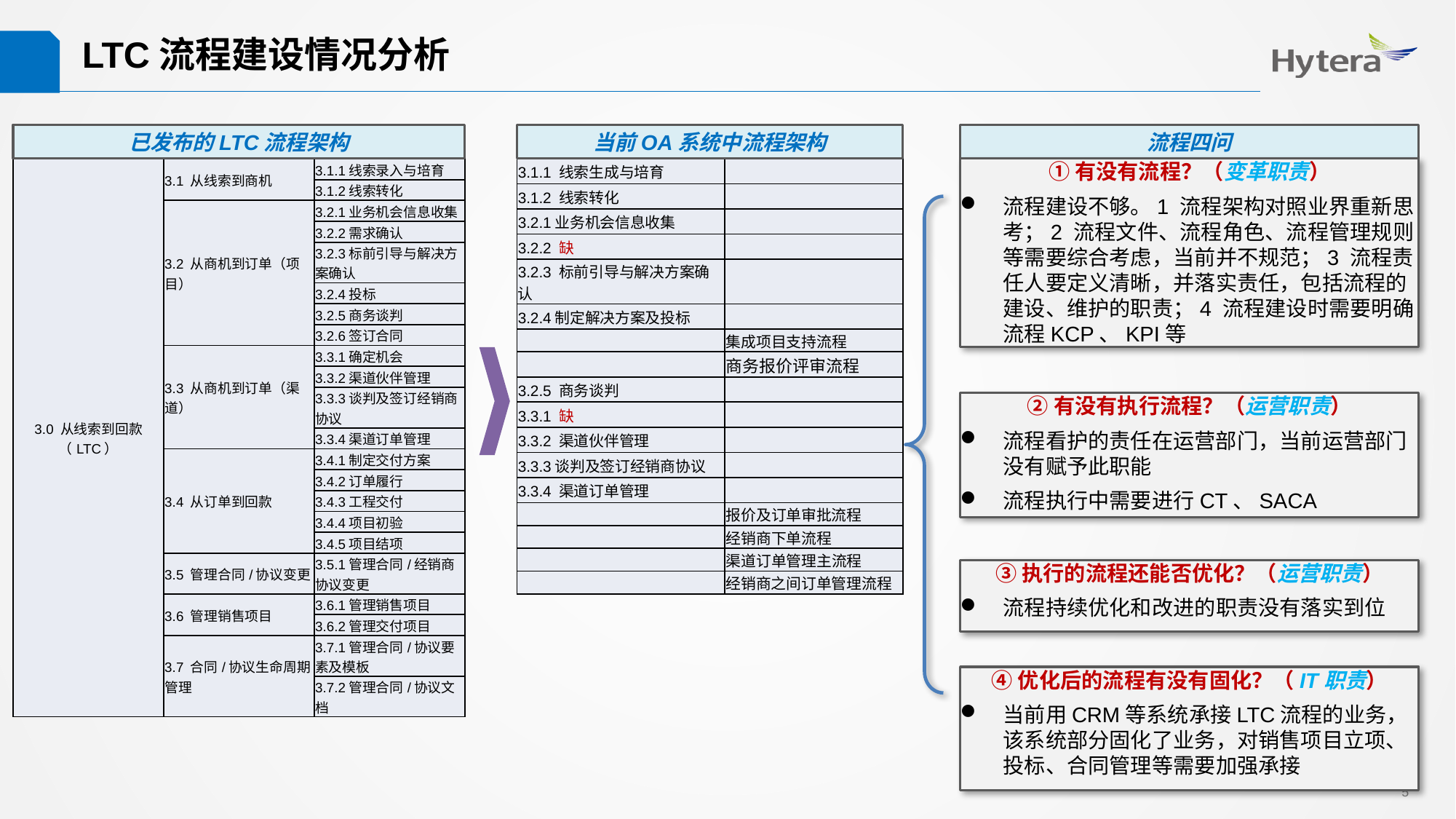

LTC流程建设情况分析
已发布的LTC流程架构
当前OA系统中流程架构
流程四问
①有没有流程？（变革职责）
流程建设不够。1 流程架构对照业界重新思考；2 流程文件、流程角色、流程管理规则等需要综合考虑，当前并不规范；3 流程责任人要定义清晰，并落实责任，包括流程的建设、维护的职责；4 流程建设时需要明确流程KCP、KPI等
| 3.0 从线索到回款 （LTC） | 3.1 从线索到商机 | 3.1.1线索录入与培育 |
| --- | --- | --- |
|  |  | 3.1.2线索转化 |
|  | 3.2 从商机到订单（项目） | 3.2.1业务机会信息收集 |
|  |  | 3.2.2需求确认 |
|  |  | 3.2.3标前引导与解决方案确认 |
|  |  | 3.2.4投标 |
|  |  | 3.2.5商务谈判 |
|  |  | 3.2.6签订合同 |
|  | 3.3 从商机到订单（渠道） | 3.3.1确定机会 |
|  |  | 3.3.2渠道伙伴管理 |
|  |  | 3.3.3谈判及签订经销商协议 |
|  |  | 3.3.4渠道订单管理 |
|  | 3.4 从订单到回款 | 3.4.1制定交付方案 |
|  |  | 3.4.2订单履行 |
|  |  | 3.4.3工程交付 |
|  |  | 3.4.4项目初验 |
|  |  | 3.4.5项目结项 |
|  | 3.5 管理合同/协议变更 | 3.5.1管理合同/经销商协议变更 |
|  | 3.6 管理销售项目 | 3.6.1管理销售项目 |
|  |  | 3.6.2管理交付项目 |
|  | 3.7 合同/协议生命周期管理 | 3.7.1管理合同/协议要素及模板 |
|  |  | 3.7.2管理合同/协议文档 |
| 3.1.1 线索生成与培育 |  |
| --- | --- |
| 3.1.2 线索转化 |  |
| 3.2.1业务机会信息收集 |  |
| 3.2.2 缺 |  |
| 3.2.3 标前引导与解决方案确认 |  |
| 3.2.4制定解决方案及投标 |  |
|  | 集成项目支持流程 |
|  | 商务报价评审流程 |
| 3.2.5 商务谈判 |  |
| 3.3.1 缺 |  |
| 3.3.2 渠道伙伴管理 |  |
| 3.3.3谈判及签订经销商协议 |  |
| 3.3.4 渠道订单管理 |  |
|  | 报价及订单审批流程 |
|  | 经销商下单流程 |
|  | 渠道订单管理主流程 |
|  | 经销商之间订单管理流程 |

②有没有执行流程？（运营职责）
流程看护的责任在运营部门，当前运营部门没有赋予此职能
流程执行中需要进行CT、SACA
③执行的流程还能否优化？（运营职责）
流程持续优化和改进的职责没有落实到位
④优化后的流程有没有固化？（IT职责）
当前用CRM等系统承接LTC流程的业务，该系统部分固化了业务，对销售项目立项、投标、合同管理等需要加强承接